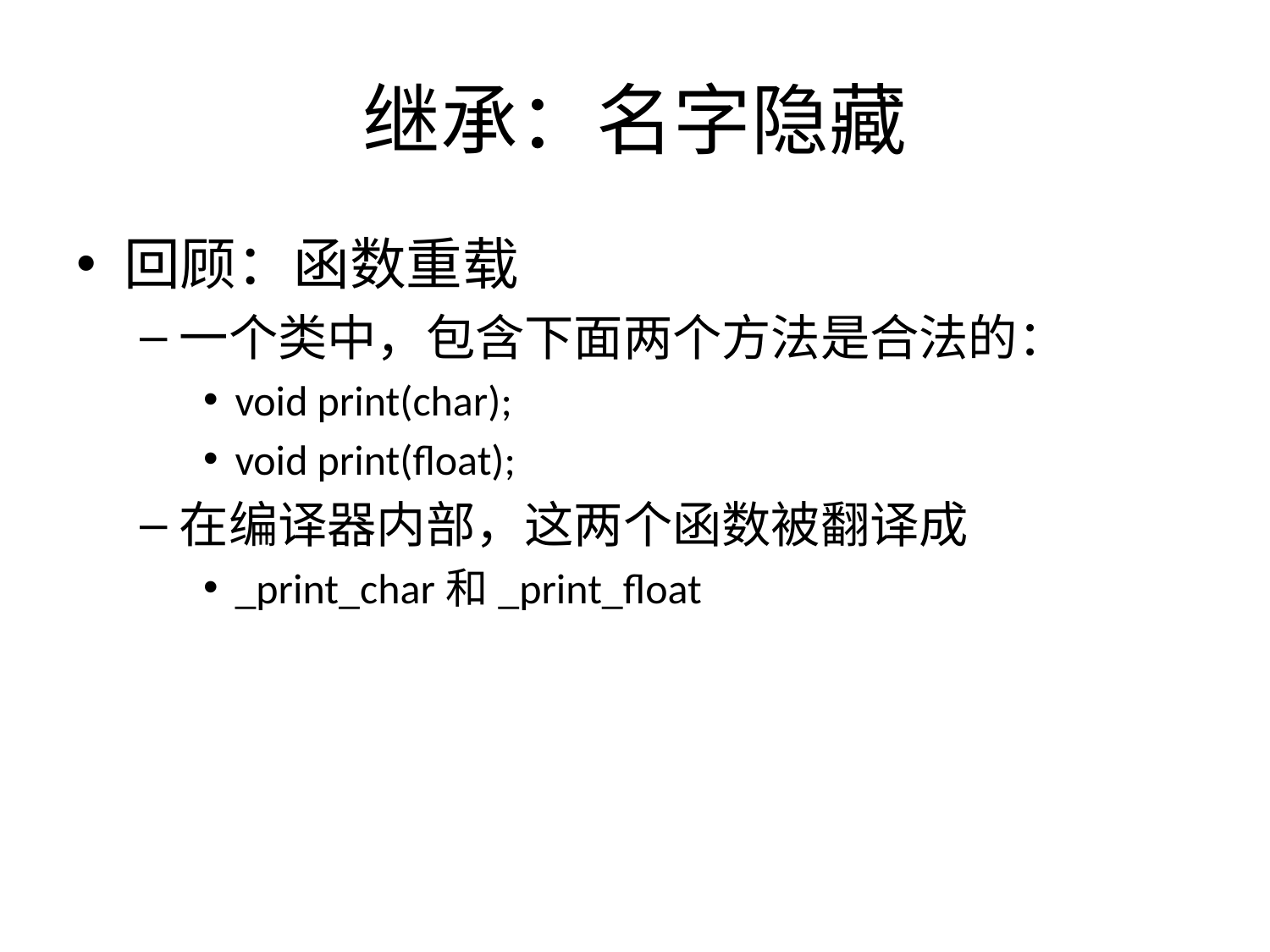

# 继承：名字隐藏
回顾：函数重载
一个类中，包含下面两个方法是合法的：
void print(char);
void print(float);
在编译器内部，这两个函数被翻译成
_print_char和_print_float